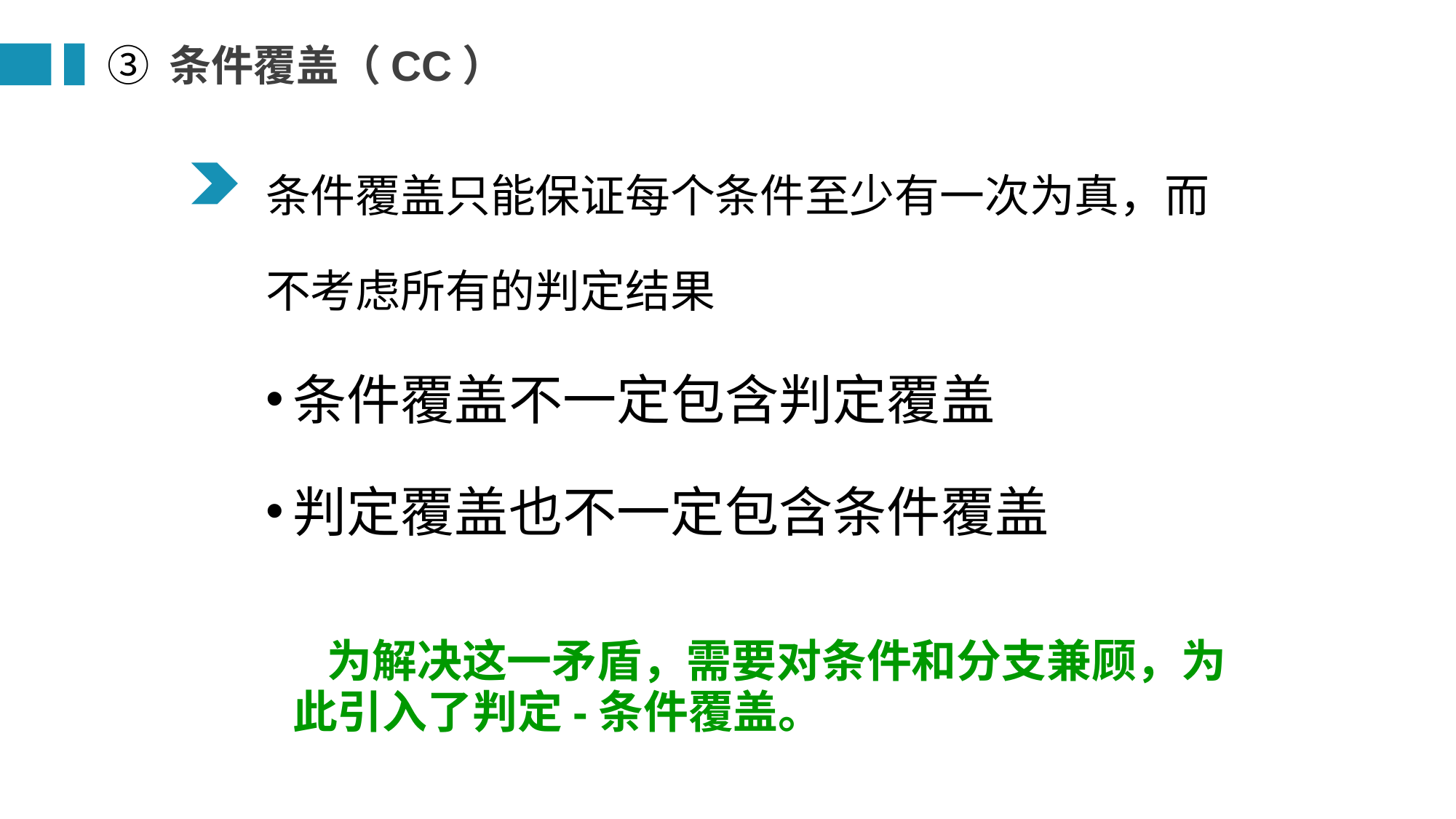

③ 条件覆盖（CC）

条件覆盖只能保证每个条件至少有一次为真，而不考虑所有的判定结果
条件覆盖不一定包含判定覆盖
判定覆盖也不一定包含条件覆盖

    为解决这一矛盾，需要对条件和分支兼顾，为此引入了判定-条件覆盖。

65